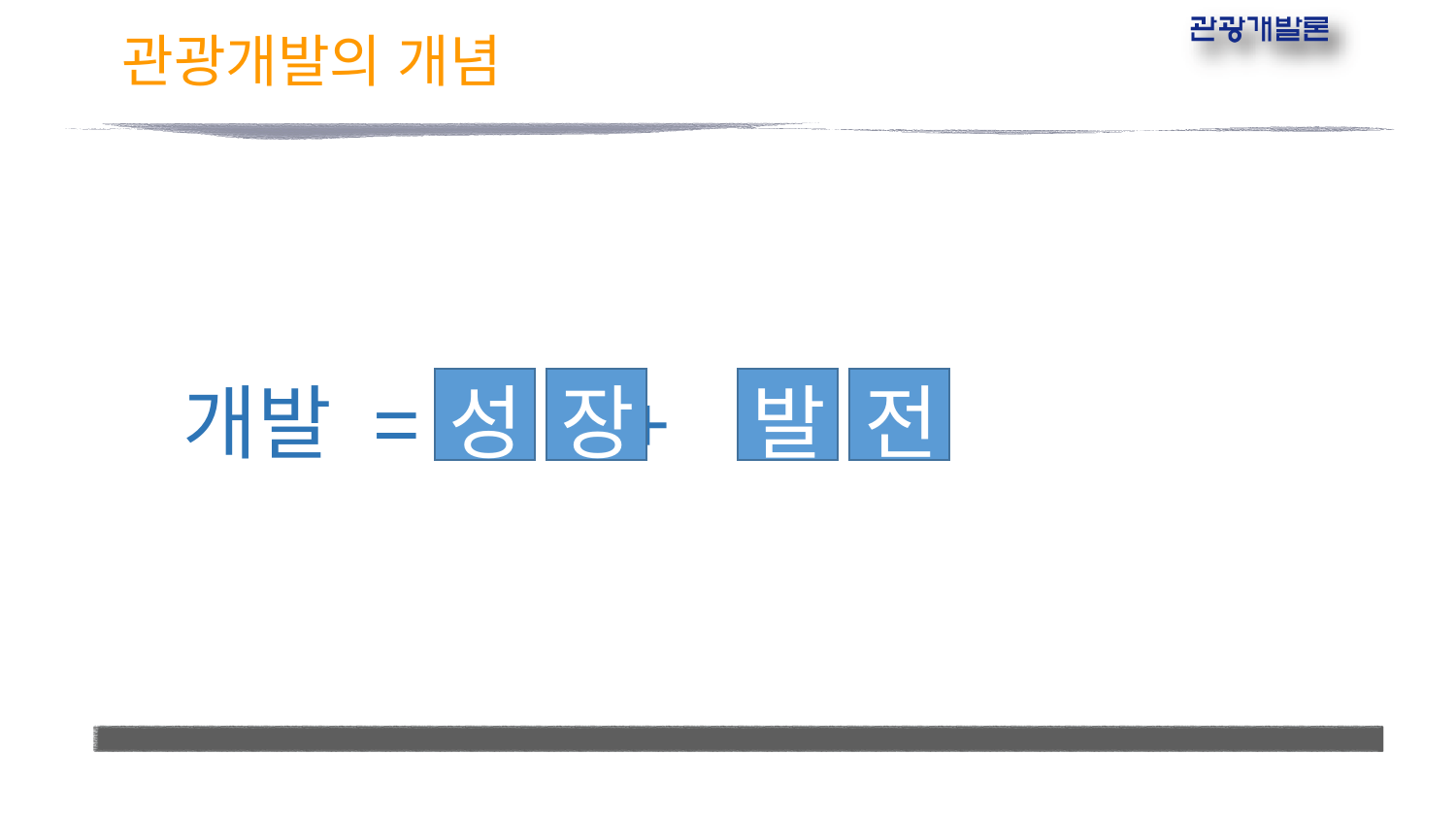

# 관광개발의 개념
개발 =         +
발
전
성
장